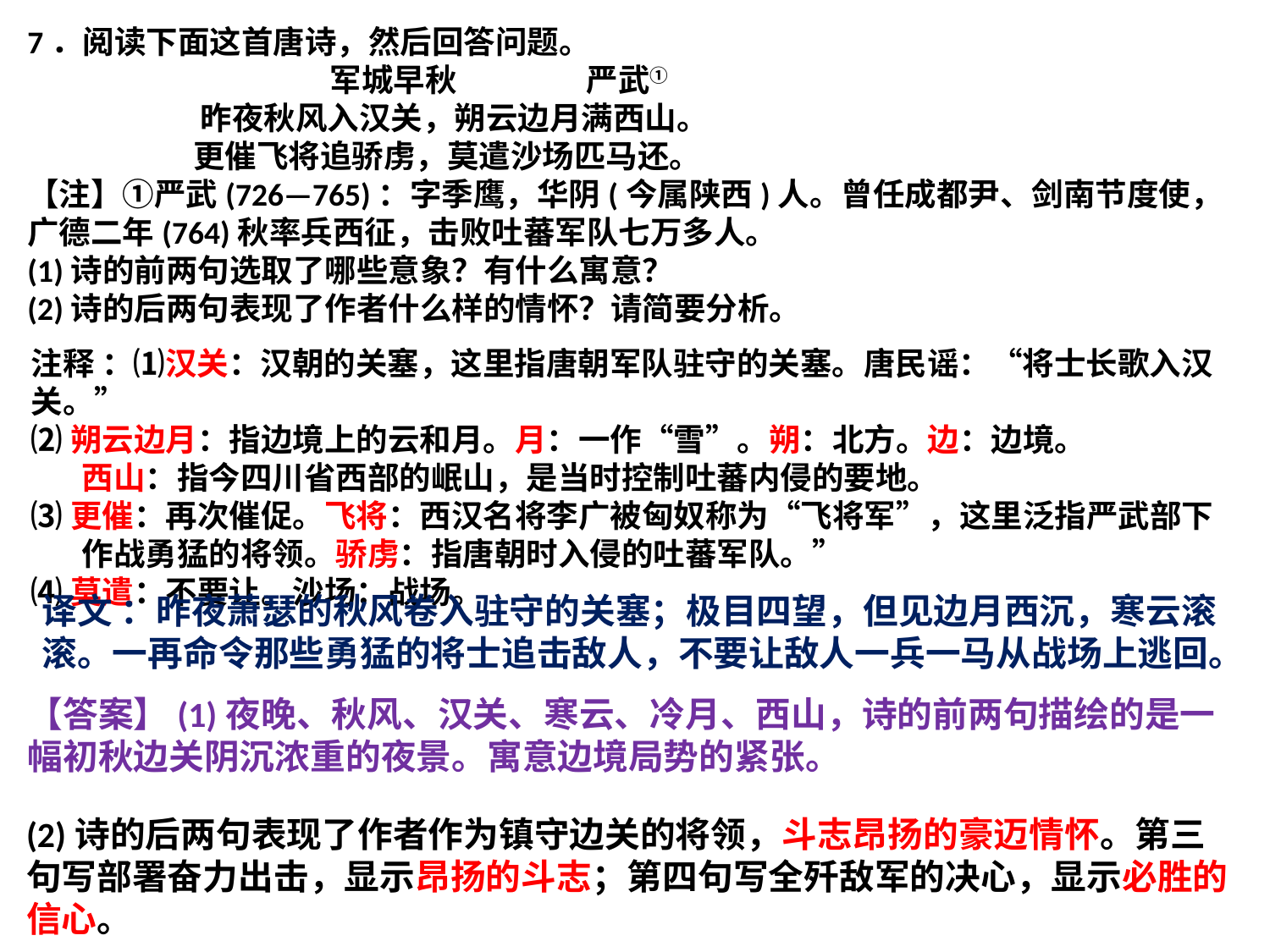

7．阅读下面这首唐诗，然后回答问题。
                                         军城早秋                  严武①
                       昨夜秋风入汉关，朔云边月满西山。
                      更催飞将追骄虏，莫遣沙场匹马还。
【注】①严武(726—765)：字季鹰，华阴(今属陕西)人。曾任成都尹、剑南节度使，广德二年(764)秋率兵西征，击败吐蕃军队七万多人。
(1)诗的前两句选取了哪些意象？有什么寓意？
(2)诗的后两句表现了作者什么样的情怀？请简要分析。
注释 ：⑴汉关：汉朝的关塞，这里指唐朝军队驻守的关塞。唐民谣：“将士长歌入汉关。”
⑵朔云边月：指边境上的云和月。月：一作“雪”。朔：北方。边：边境。
      西山：指今四川省西部的岷山，是当时控制吐蕃内侵的要地。
⑶更催：再次催促。飞将：西汉名将李广被匈奴称为“飞将军”，这里泛指严武部下
      作战勇猛的将领。骄虏：指唐朝时入侵的吐蕃军队。”
⑷莫遣：不要让。沙场：战场。
译文 ：昨夜萧瑟的秋风卷入驻守的关塞；极目四望，但见边月西沉，寒云滚滚。一再命令那些勇猛的将士追击敌人，不要让敌人一兵一马从战场上逃回。
【答案】(1)夜晚、秋风、汉关、寒云、冷月、西山，诗的前两句描绘的是一幅初秋边关阴沉浓重的夜景。寓意边境局势的紧张。
(2)诗的后两句表现了作者作为镇守边关的将领，斗志昂扬的豪迈情怀。第三句写部署奋力出击，显示昂扬的斗志；第四句写全歼敌军的决心，显示必胜的信心。